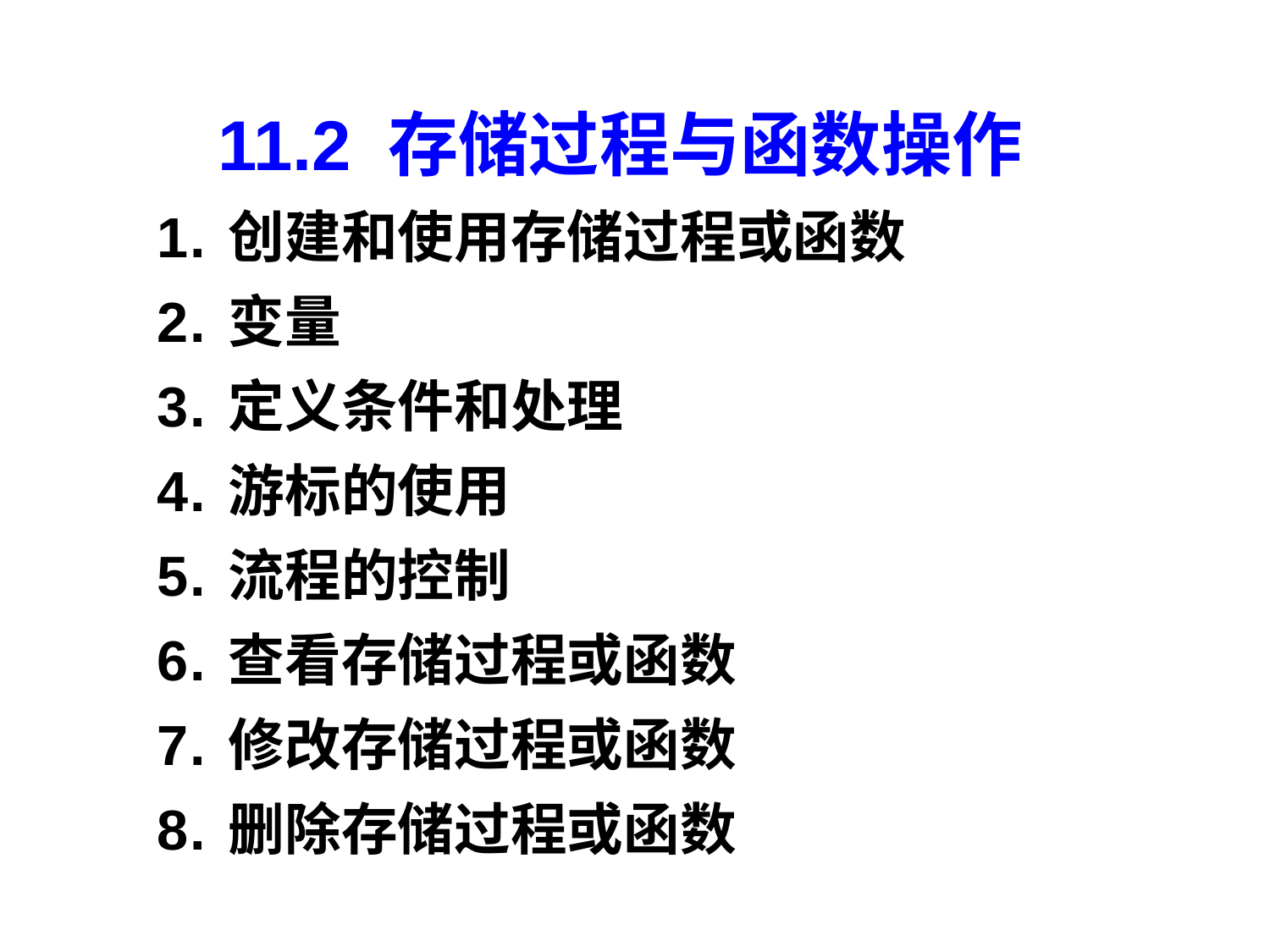

11.2 存储过程与函数操作
创建和使用存储过程或函数
变量
定义条件和处理
游标的使用
流程的控制
查看存储过程或函数
修改存储过程或函数
删除存储过程或函数